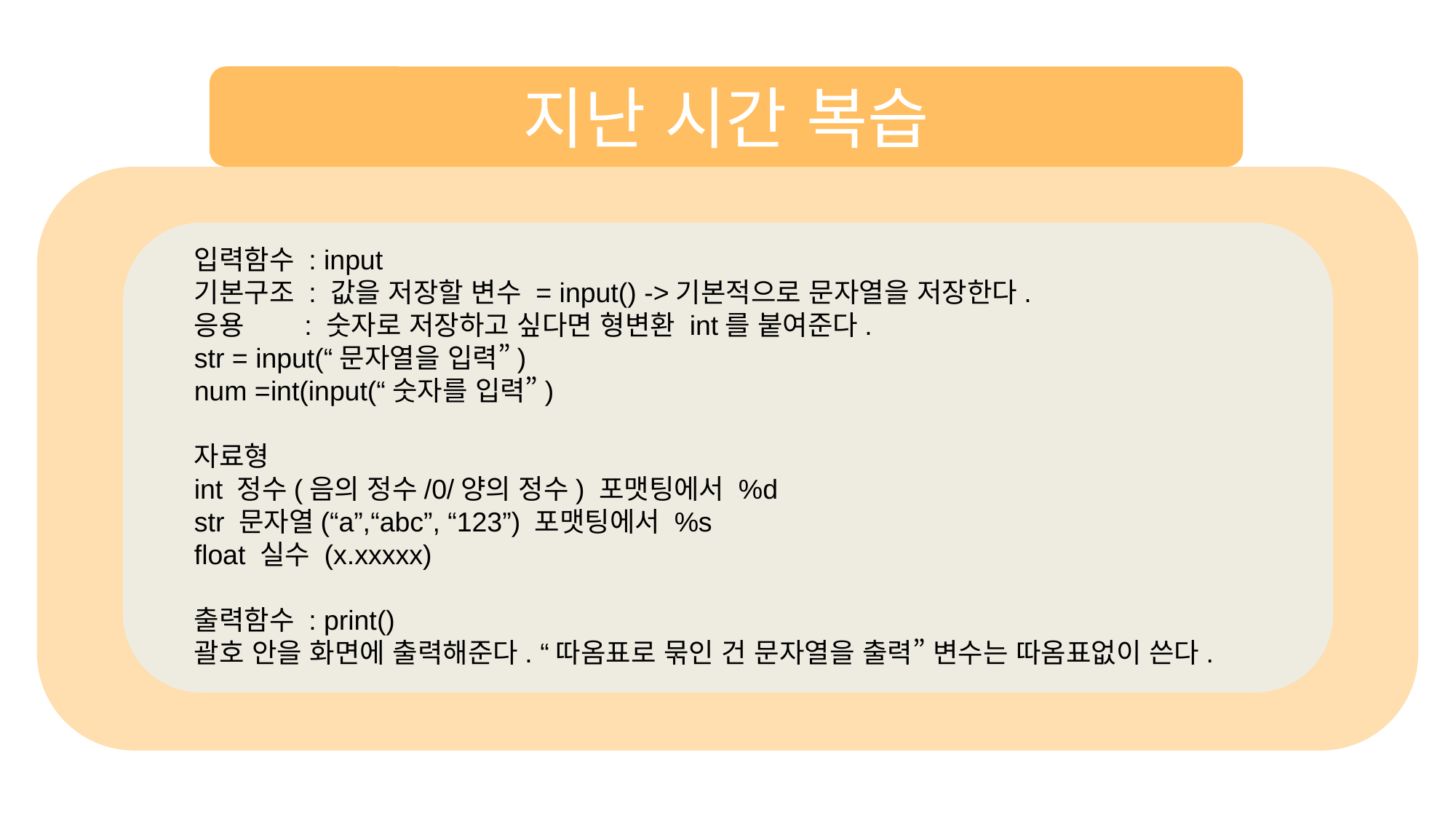

지난 시간 복습

입력함수 : input
기본구조 : 값을 저장할 변수 = input() ->기본적으로 문자열을 저장한다.
응용       : 숫자로 저장하고 싶다면 형변환 int를 붙여준다.
str = input(“문자열을 입력”)
num =int(input(“숫자를 입력”)

자료형
int 정수(음의 정수/0/양의 정수) 포맷팅에서 %d
str 문자열(“a”,“abc”, “123”) 포맷팅에서 %s
float 실수 (x.xxxxx)

출력함수 : print()
괄호 안을 화면에 출력해준다. “따옴표로 묶인 건 문자열을 출력” 변수는 따옴표없이 쓴다.